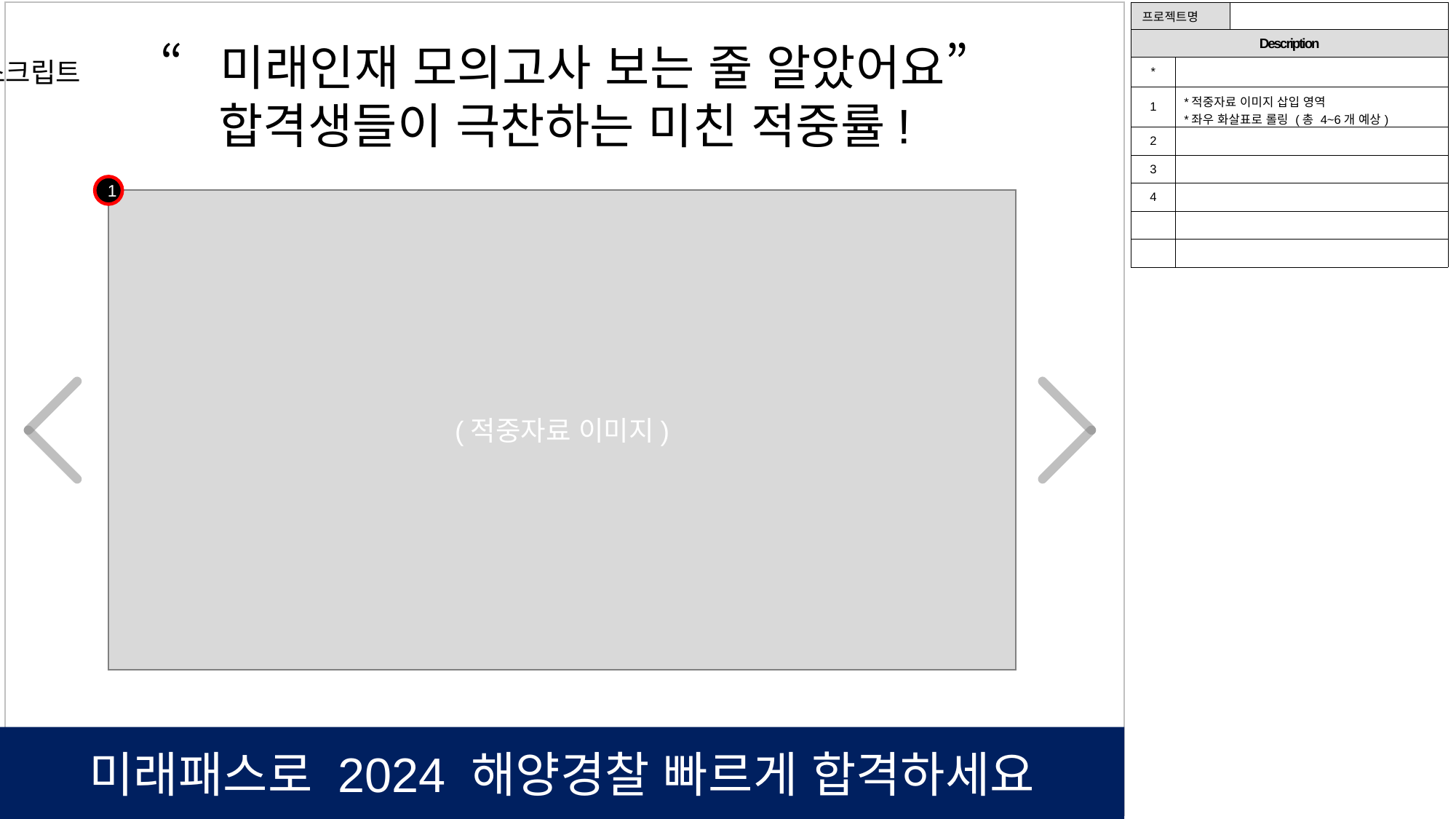

| 프로젝트명 |  |  |
| --- | --- | --- |
| Description |  |  |
| \* |  |  |
| 1 | \*적중자료 이미지 삽입 영역 \*좌우 화살표로 롤링 (총 4~6개 예상) |  |
| 2 |  |  |
| 3 |  |  |
| 4 |  |  |
|  |  |  |
|  |  |  |
Section6
슬라이드 스크립트
“미래인재 모의고사 보는 줄 알았어요”
합격생들이 극찬하는 미친 적중률!
1
(적중자료 이미지)
미래패스로 2024 해양경찰 빠르게 합격하세요